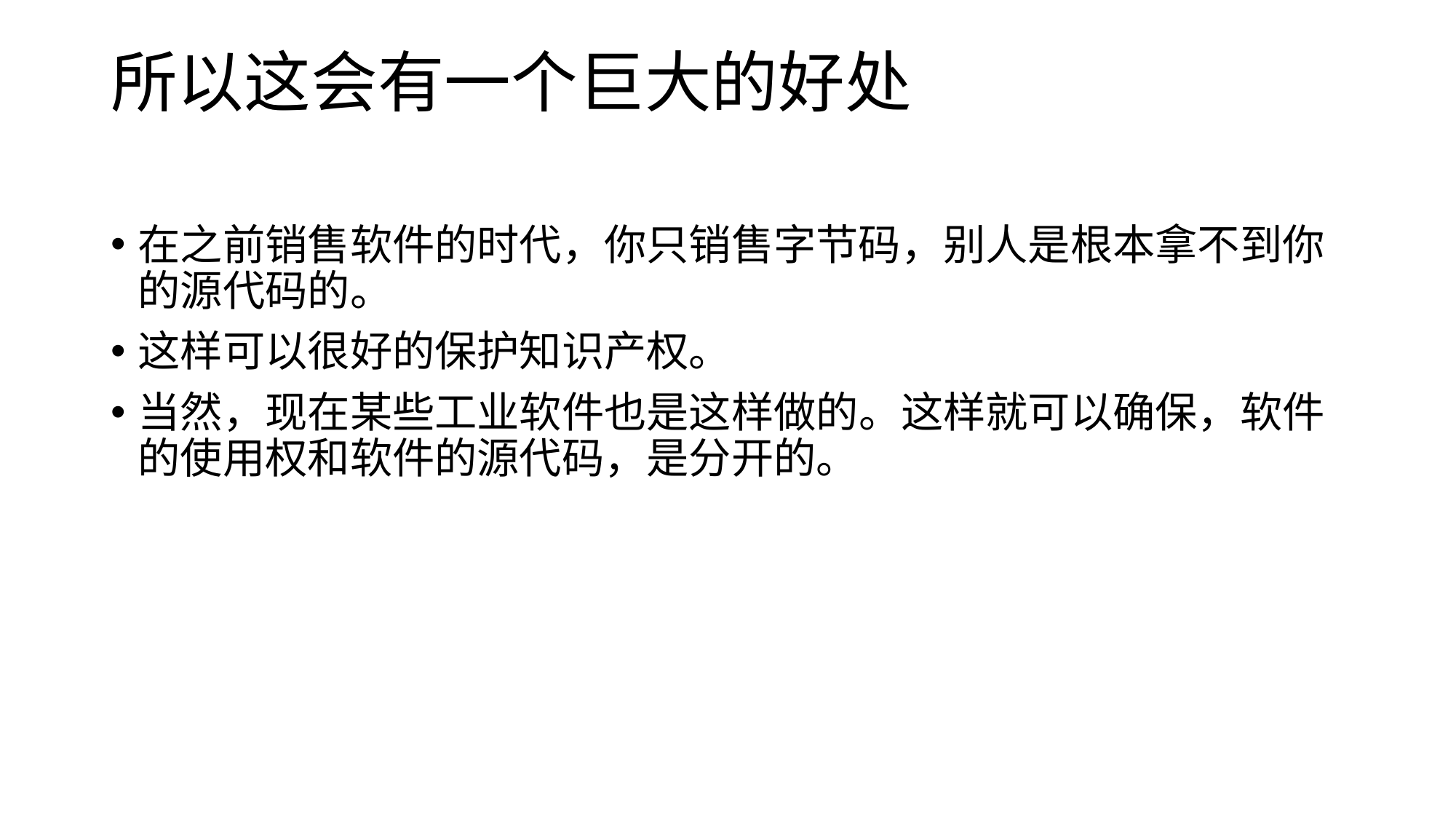

# 所以这会有一个巨大的好处
在之前销售软件的时代，你只销售字节码，别人是根本拿不到你的源代码的。
这样可以很好的保护知识产权。
当然，现在某些工业软件也是这样做的。这样就可以确保，软件的使用权和软件的源代码，是分开的。